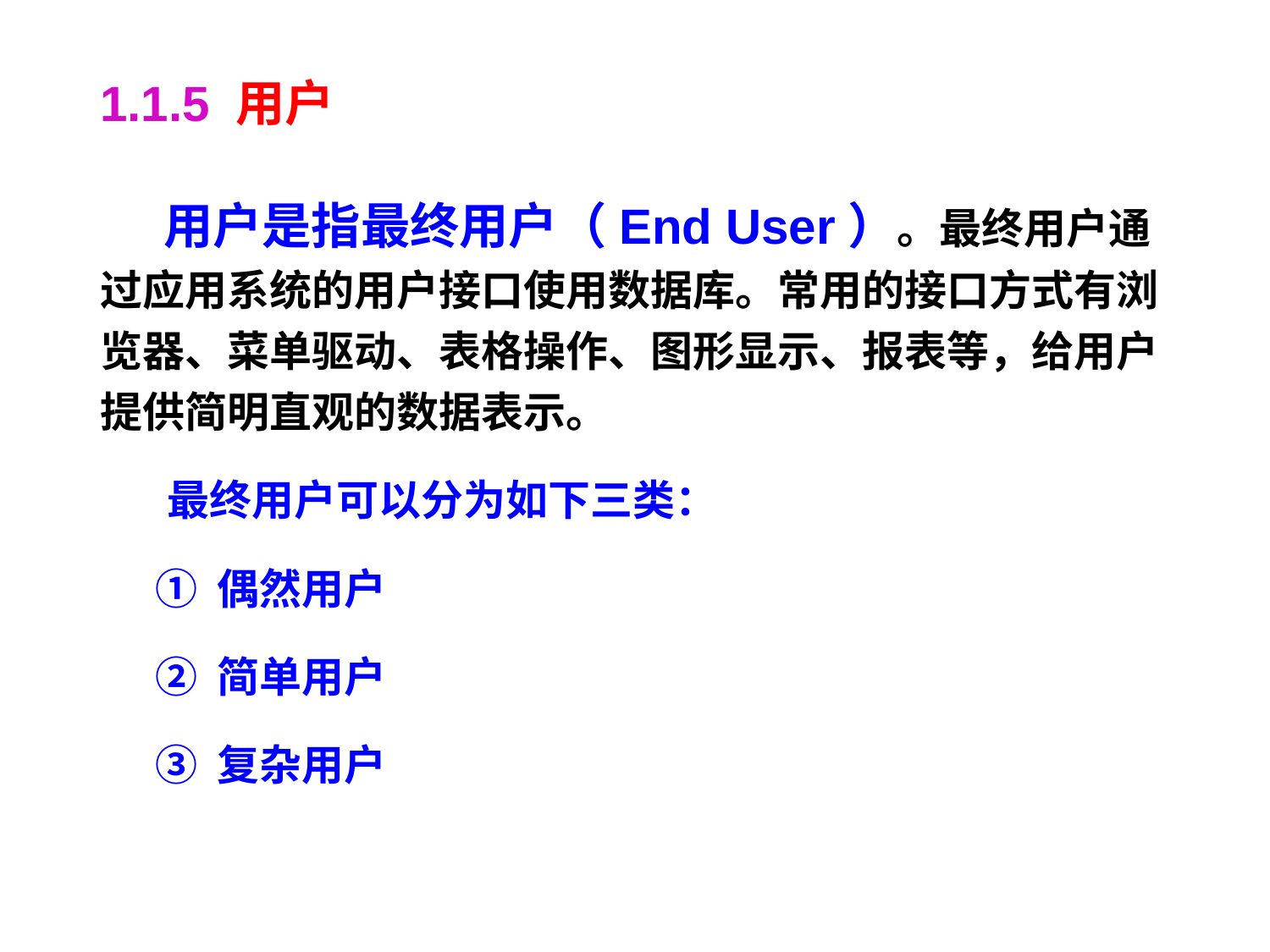

# 1.1.5 用户
用户是指最终用户（End User）。最终用户通过应用系统的用户接口使用数据库。常用的接口方式有浏览器、菜单驱动、表格操作、图形显示、报表等，给用户提供简明直观的数据表示。
      最终用户可以分为如下三类：
① 偶然用户
② 简单用户
③ 复杂用户